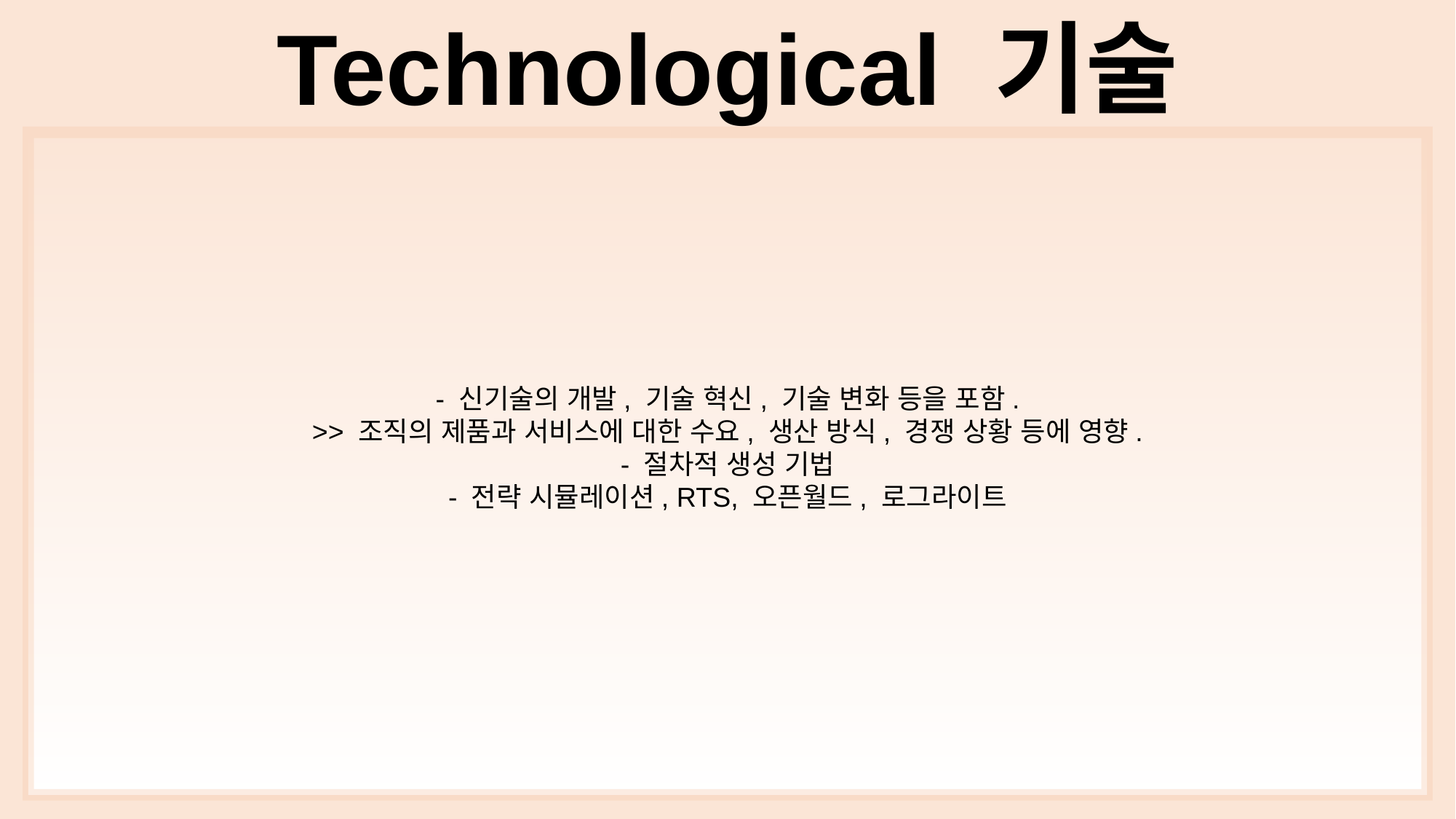

Technological 기술
- 신기술의 개발, 기술 혁신, 기술 변화 등을 포함.
>> 조직의 제품과 서비스에 대한 수요, 생산 방식, 경쟁 상황 등에 영향.
- 절차적 생성 기법
- 전략 시뮬레이션, RTS, 오픈월드, 로그라이트